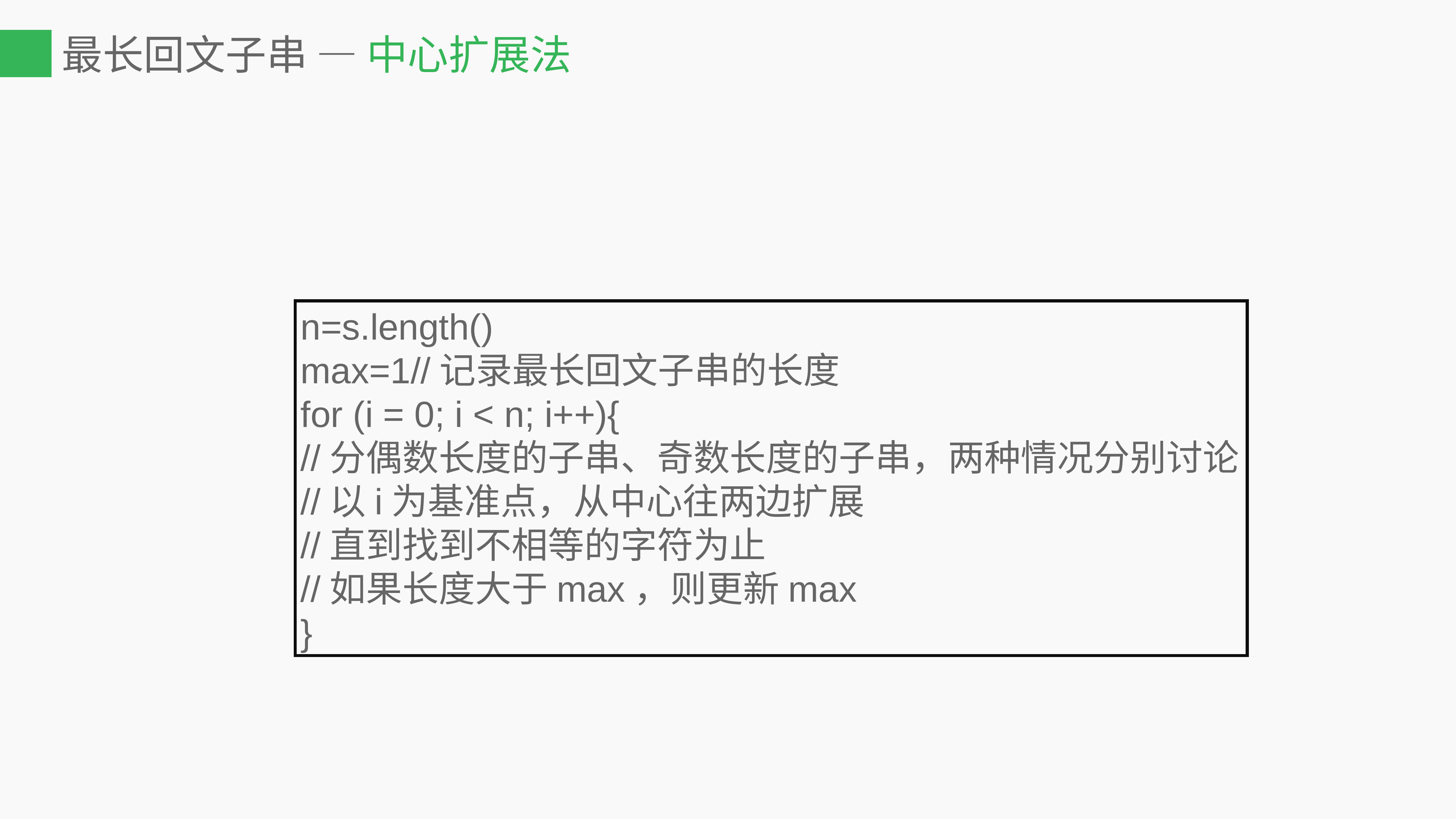

# 最长回文子串 — 中心扩展法

n=s.length()
max=1//记录最长回文子串的长度
for (i = 0; i < n; i++){
//分偶数长度的子串、奇数长度的子串，两种情况分别讨论
//以i为基准点，从中心往两边扩展
//直到找到不相等的字符为止
//如果长度大于max，则更新max
}